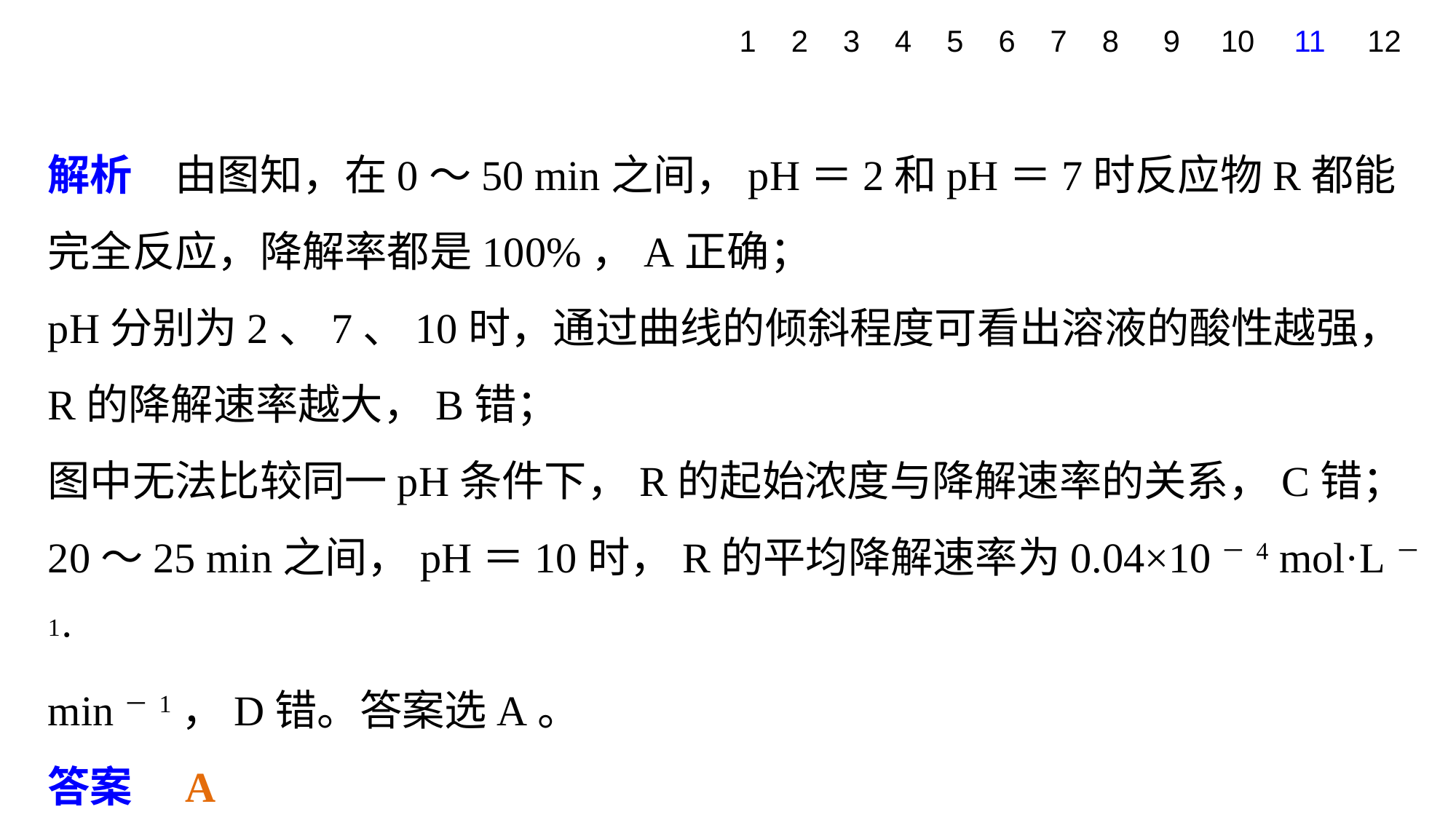

1
2
3
4
5
6
7
8
9
10
11
12
解析　由图知，在0～50 min之间，pH＝2和pH＝7时反应物R都能完全反应，降解率都是100%，A正确；
pH分别为2、7、10时，通过曲线的倾斜程度可看出溶液的酸性越强，R的降解速率越大，B错；
图中无法比较同一pH条件下，R的起始浓度与降解速率的关系，C错；
20～25 min之间，pH＝10时，R的平均降解速率为0.04×10－4 mol·L－1·
min－1，D错。答案选A。
答案　A